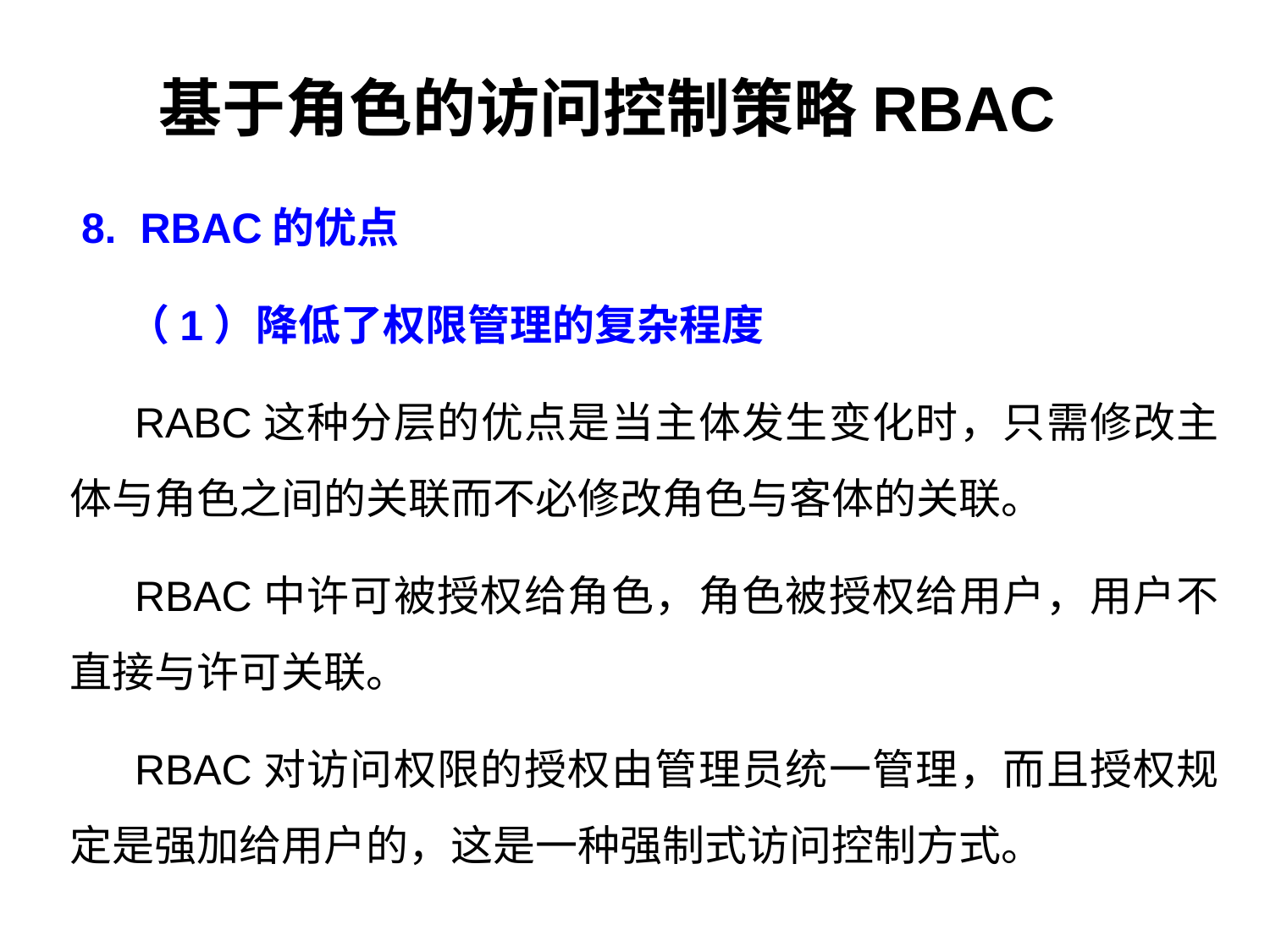

# 基于角色的访问控制策略RBAC
 8.  RBAC的优点
     （1）降低了权限管理的复杂程度
     RABC这种分层的优点是当主体发生变化时，只需修改主体与角色之间的关联而不必修改角色与客体的关联。
     RBAC中许可被授权给角色，角色被授权给用户，用户不直接与许可关联。
     RBAC对访问权限的授权由管理员统一管理，而且授权规定是强加给用户的，这是一种强制式访问控制方式。